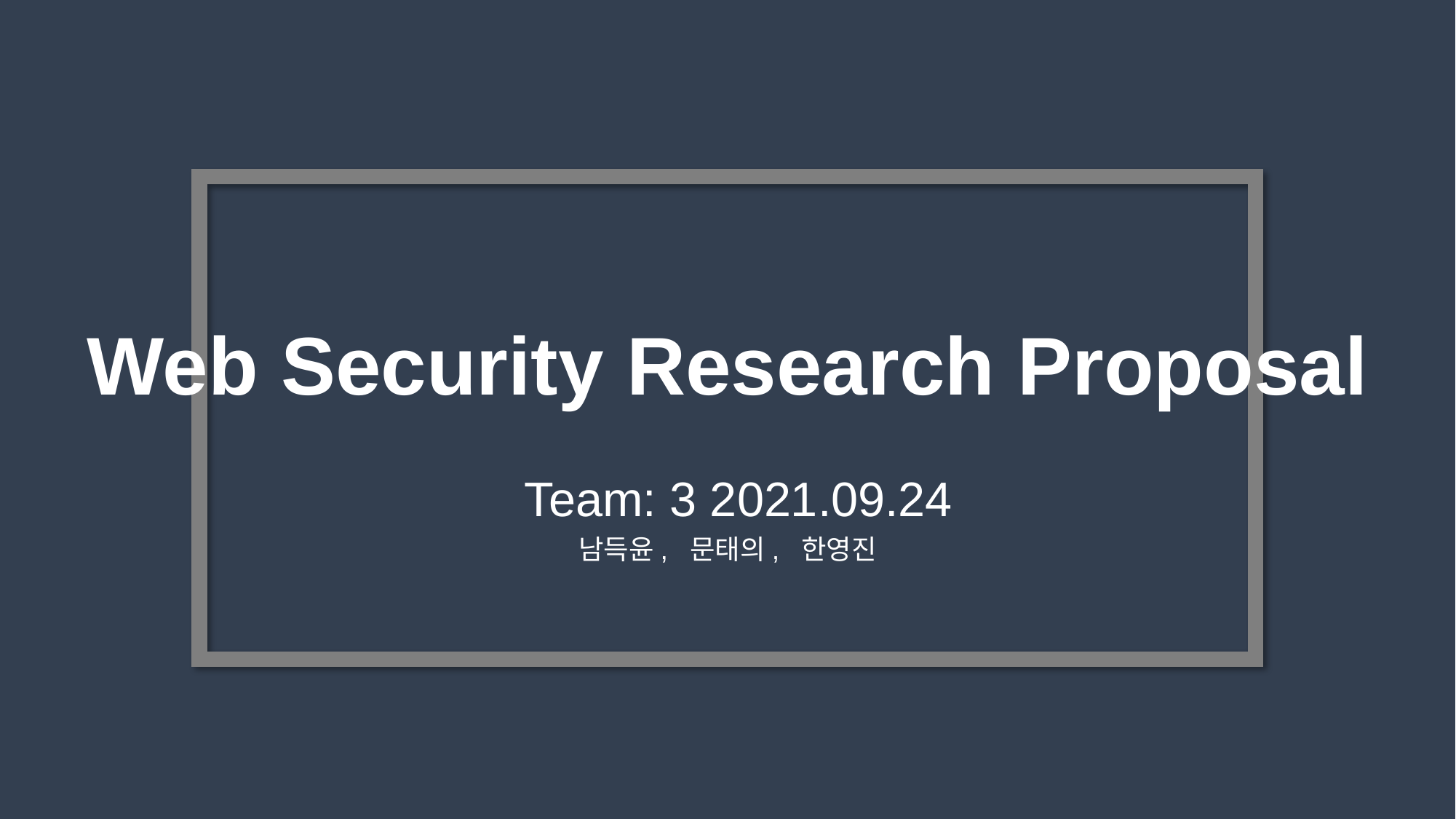

Web Security Research Proposal
Team: 3 2021.09.24
남득윤,  문태의,  한영진